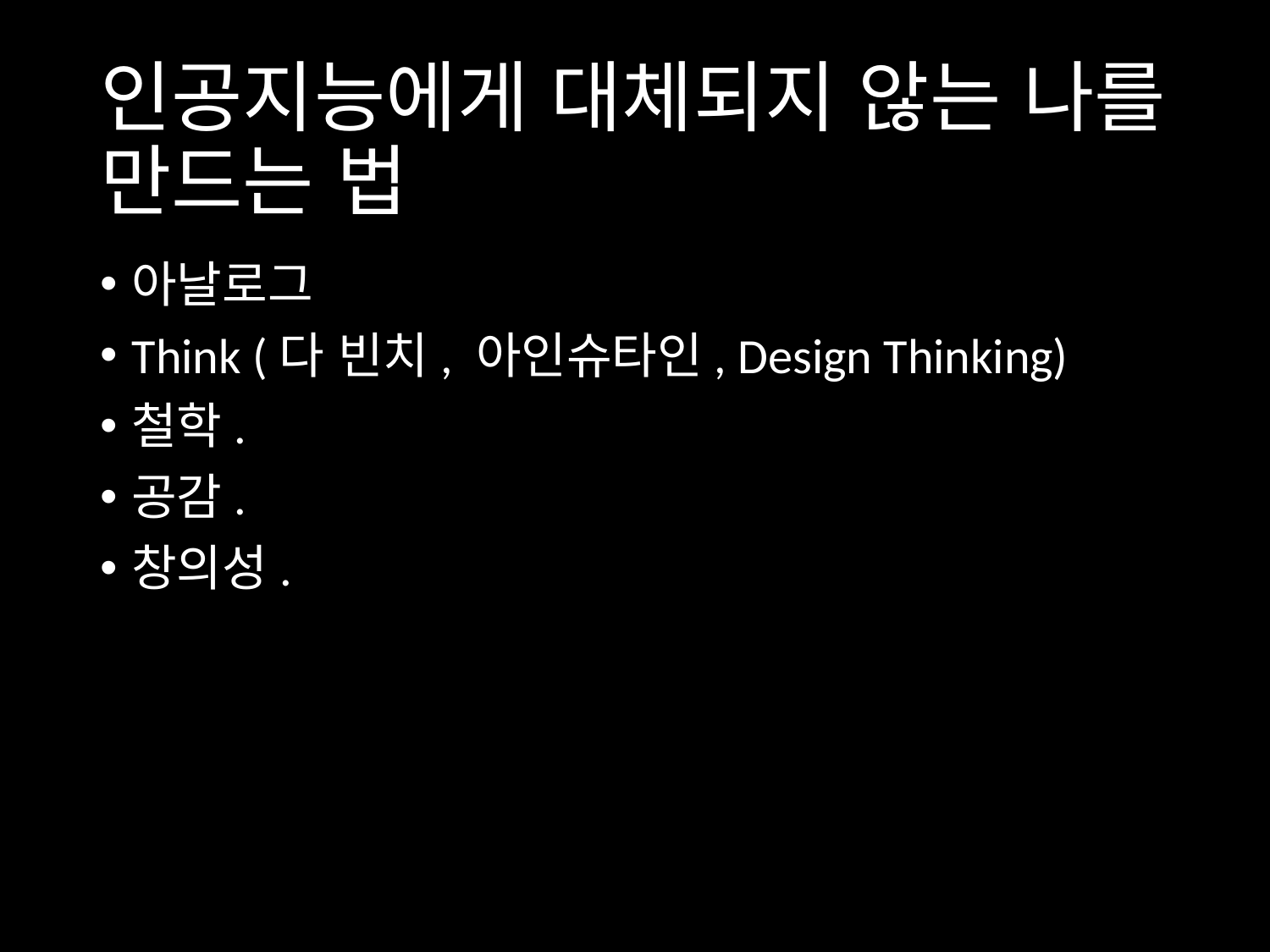

# 인공지능에게 대체되지 않는 나를 만드는 법
아날로그
Think (다 빈치, 아인슈타인, Design Thinking)
철학.
공감.
창의성.